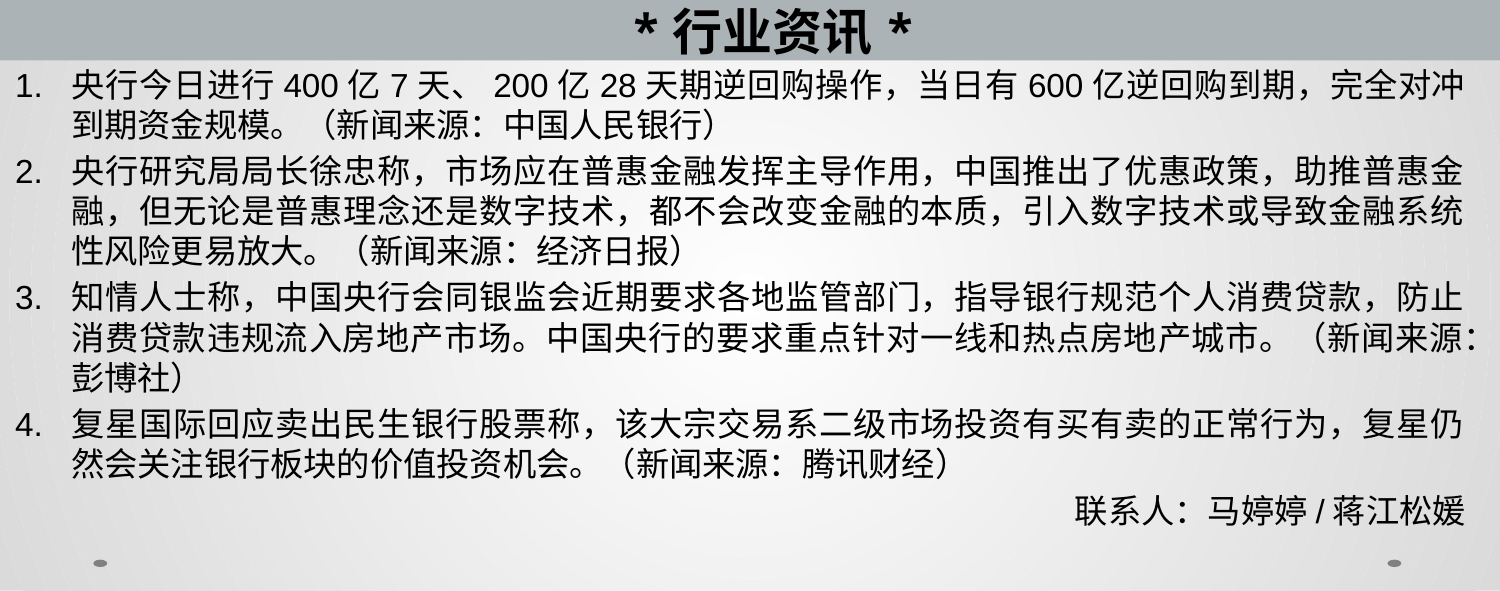

*行业资讯*
央行今日进行400亿7天、200亿28天期逆回购操作，当日有600亿逆回购到期，完全对冲到期资金规模。（新闻来源：中国人民银行）
央行研究局局长徐忠称，市场应在普惠金融发挥主导作用，中国推出了优惠政策，助推普惠金融，但无论是普惠理念还是数字技术，都不会改变金融的本质，引入数字技术或导致金融系统性风险更易放大。（新闻来源：经济日报）
知情人士称，中国央行会同银监会近期要求各地监管部门，指导银行规范个人消费贷款，防止消费贷款违规流入房地产市场。中国央行的要求重点针对一线和热点房地产城市。（新闻来源：彭博社）
复星国际回应卖出民生银行股票称，该大宗交易系二级市场投资有买有卖的正常行为，复星仍然会关注银行板块的价值投资机会。（新闻来源：腾讯财经）
联系人：马婷婷/蒋江松媛